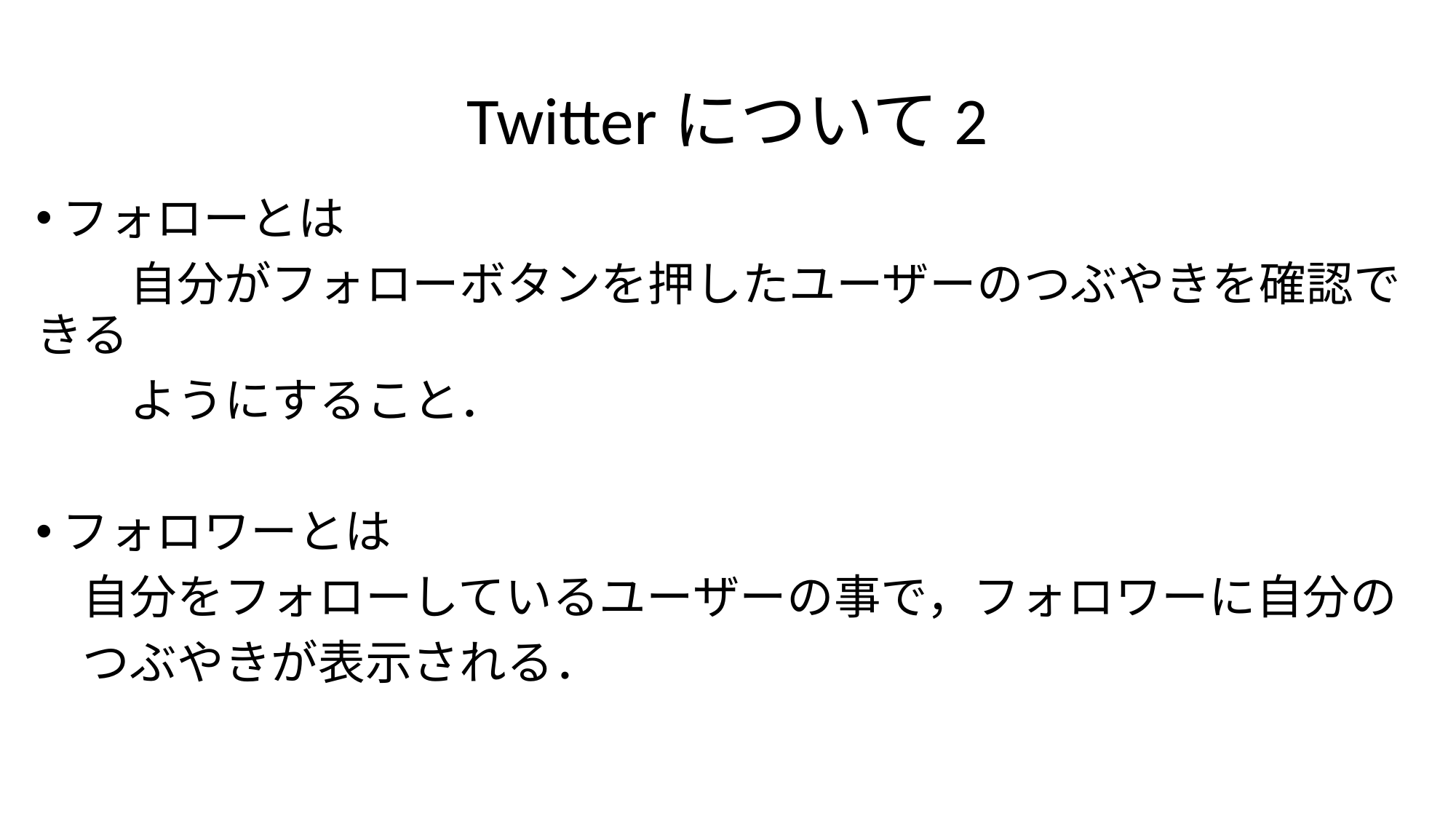

# Twitterについて2
フォローとは
　　自分がフォローボタンを押したユーザーのつぶやきを確認できる
　　ようにすること．

フォロワーとは
　自分をフォローしているユーザーの事で，フォロワーに自分の
　つぶやきが表示される．